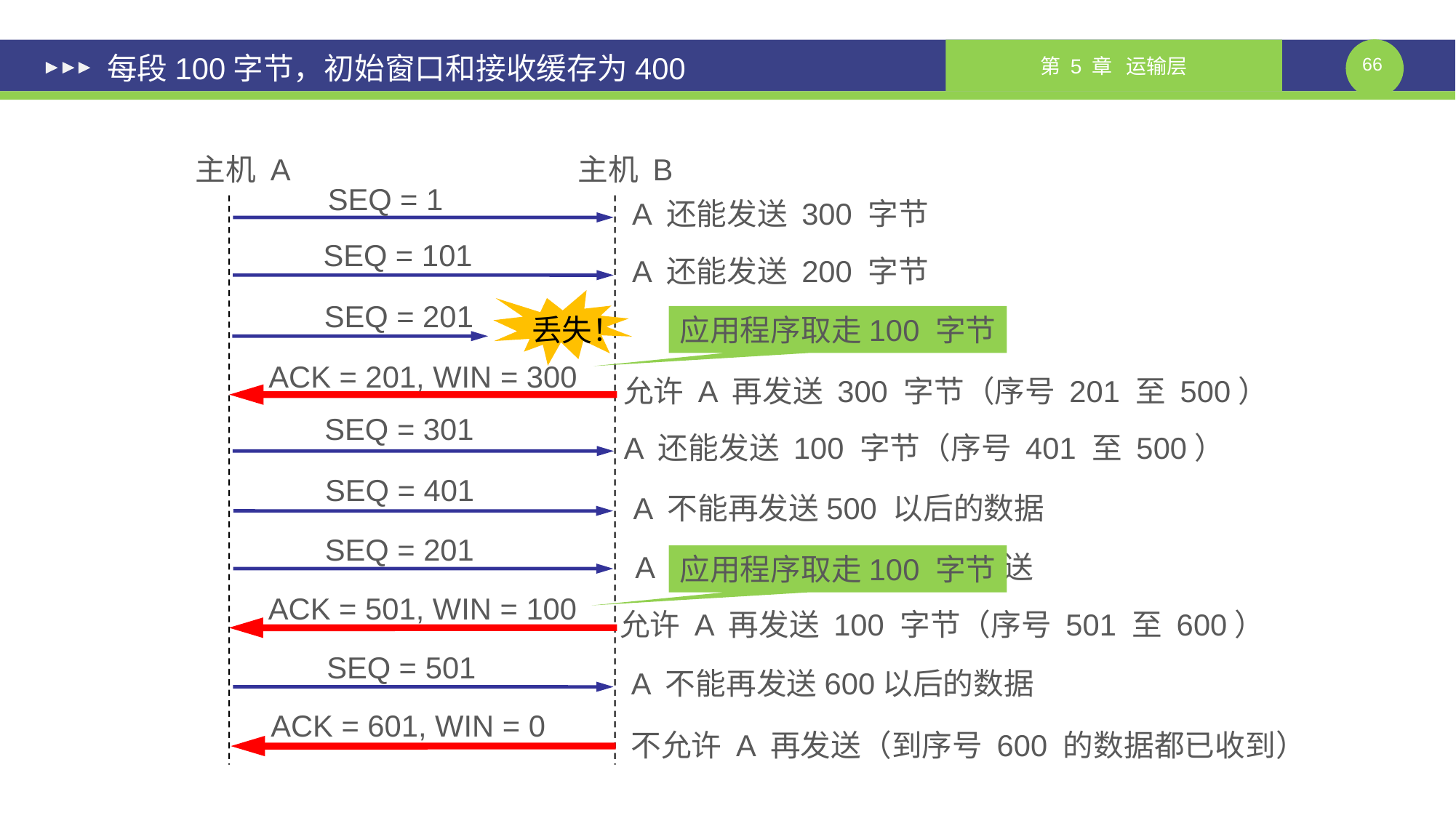

# 每段100字节，初始窗口和接收缓存为400
主机 A

主机 B
SEQ = 1

A 还能发送 300 字节

SEQ = 101

A 还能发送 200 字节

SEQ = 201
丢失！

应用程序取走100 字节
ACK = 201, WIN = 300

允许 A 再发送 300 字节（序号 201 至 500）
SEQ = 301

A 还能发送 100 字节（序号 401 至 500）
SEQ = 401

A 不能再发送500 以后的数据
SEQ = 201

A 超时重传，但不能继续发送
应用程序取走100 字节
ACK = 501, WIN = 100

允许 A 再发送 100 字节（序号 501 至 600）
SEQ = 501

A 不能再发送600以后的数据
ACK = 601, WIN = 0

不允许 A 再发送（到序号 600 的数据都已收到）
课件制作人：谢钧  谢希仁